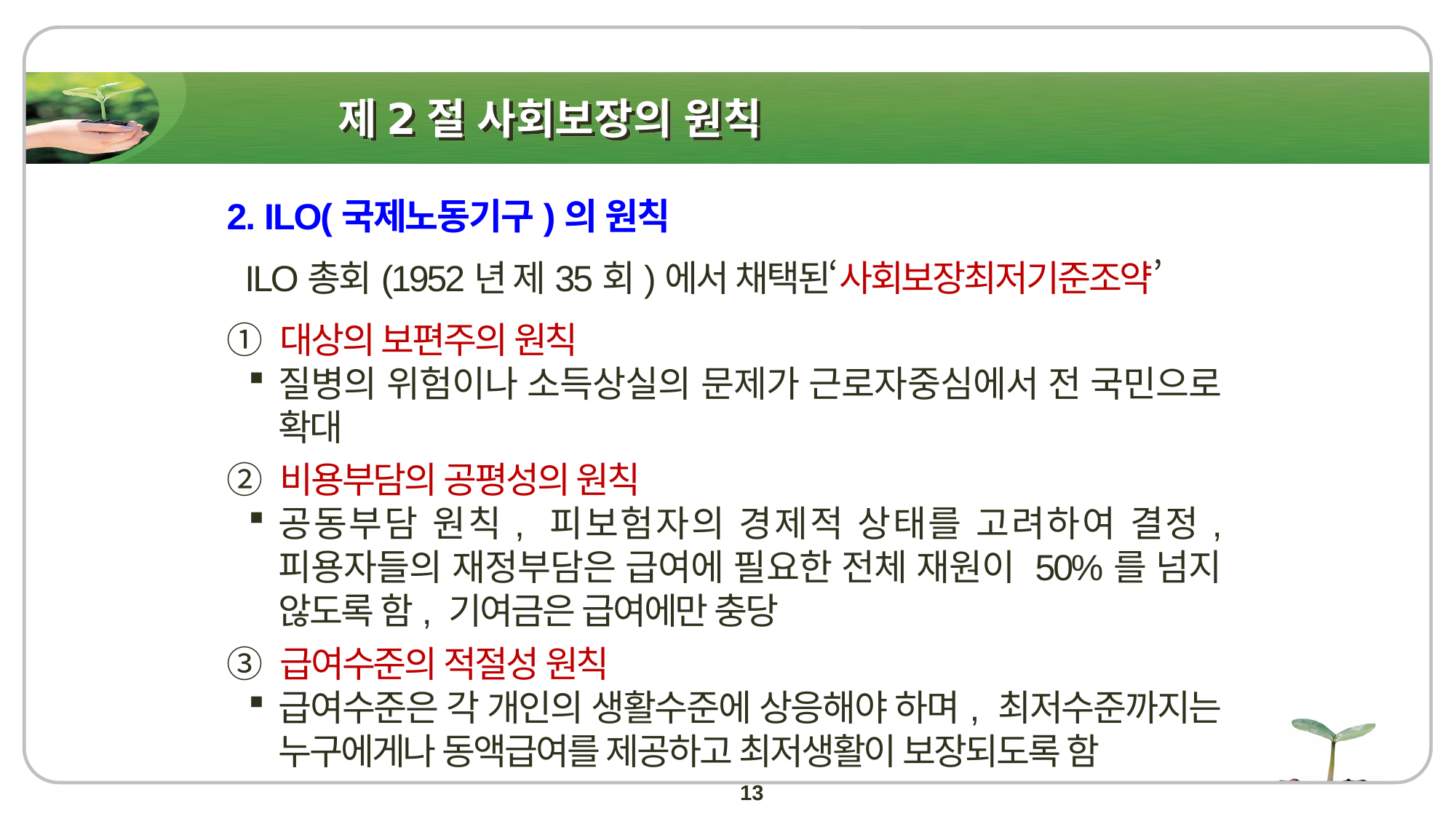

# 제2절 사회보장의 원칙

2. ILO(국제노동기구)의 원칙
  ILO총회(1952년 제35회)에서 채택된‘사회보장최저기준조약’
① 대상의 보편주의 원칙
질병의 위험이나 소득상실의 문제가 근로자중심에서 전 국민으로 확대
② 비용부담의 공평성의 원칙
공동부담 원칙, 피보험자의 경제적 상태를 고려하여 결정, 피용자들의 재정부담은 급여에 필요한 전체 재원이 50%를 넘지 않도록 함, 기여금은 급여에만 충당
③ 급여수준의 적절성 원칙
급여수준은 각 개인의 생활수준에 상응해야 하며, 최저수준까지는 누구에게나 동액급여를 제공하고 최저생활이 보장되도록 함
13